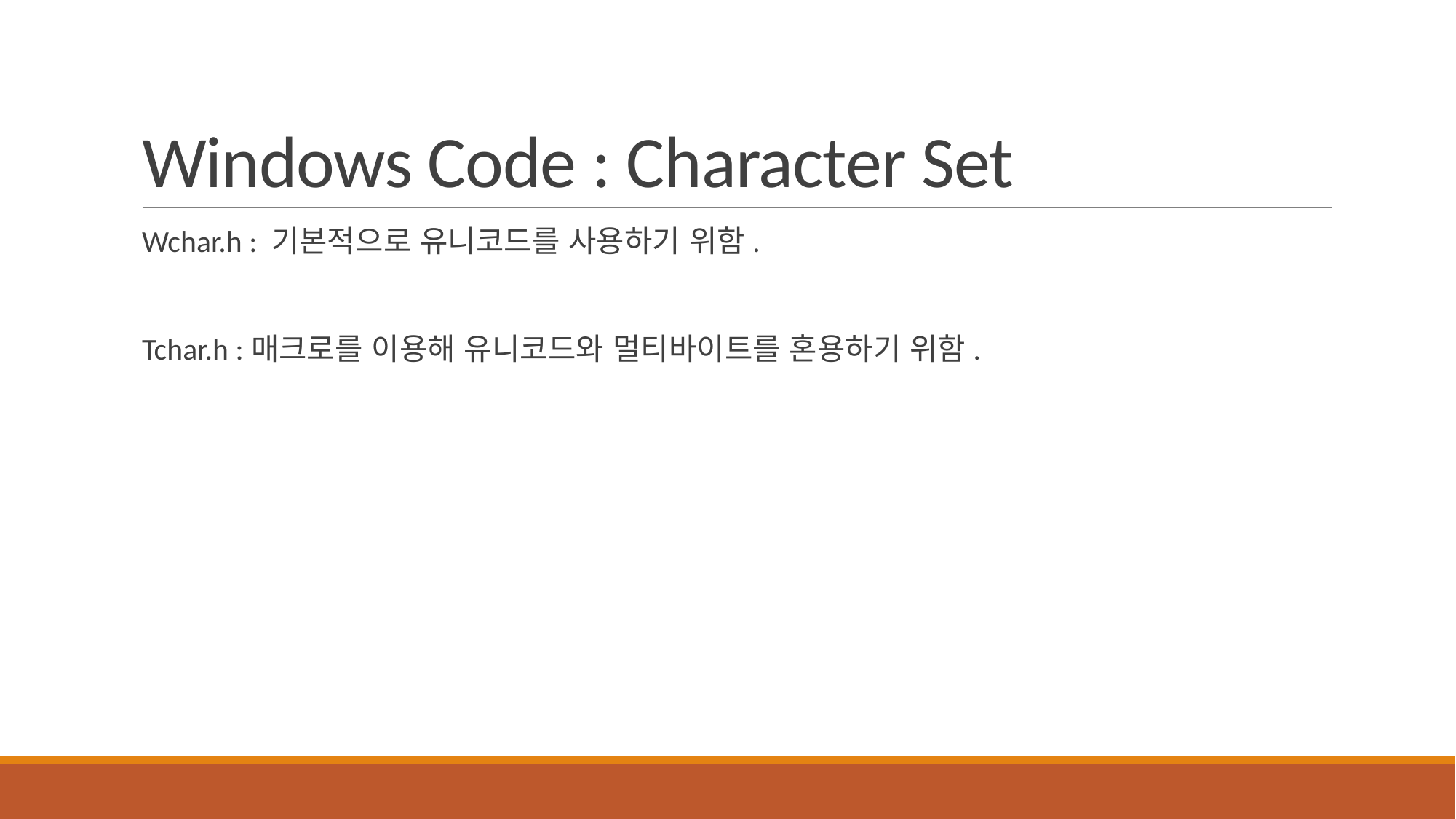

# Windows Code : Character Set
Wchar.h : 기본적으로 유니코드를 사용하기 위함.

Tchar.h :매크로를 이용해 유니코드와 멀티바이트를 혼용하기 위함.